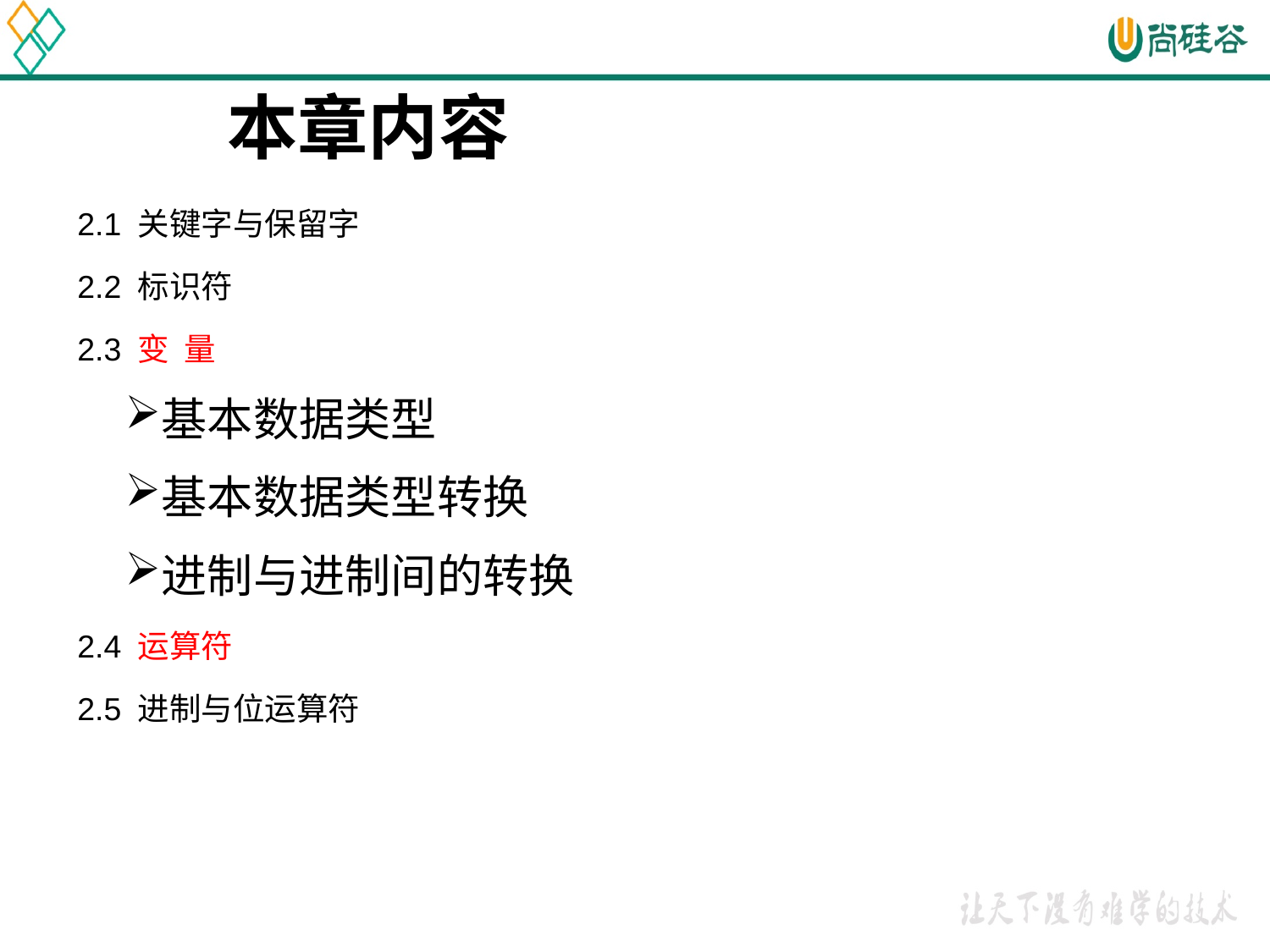

# 本章内容
2.1 关键字与保留字
2.2 标识符
2.3 变  量
基本数据类型
基本数据类型转换
进制与进制间的转换
2.4 运算符
2.5 进制与位运算符